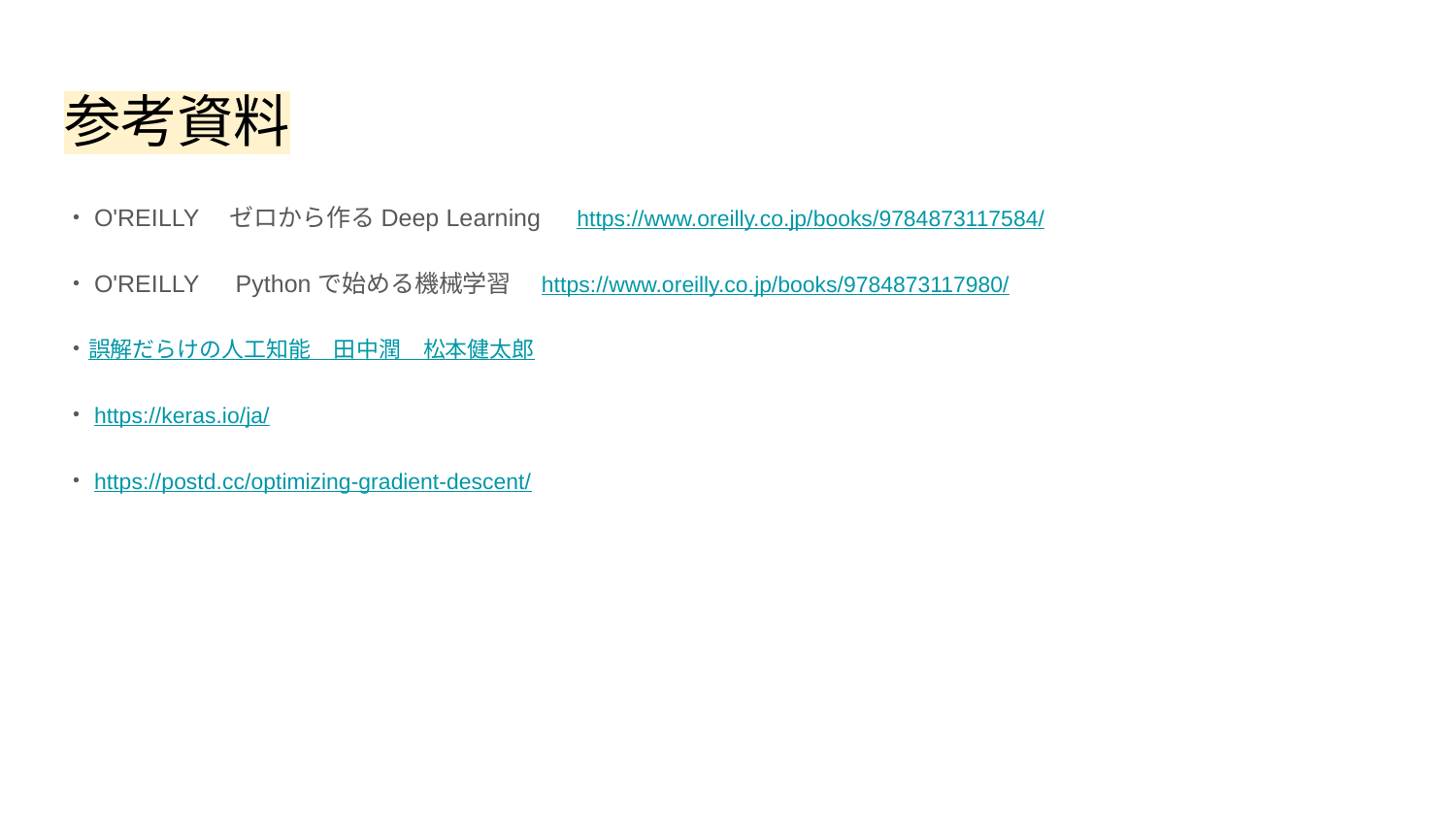

# 参考資料
・O'REILLY　ゼロから作るDeep Learning　https://www.oreilly.co.jp/books/9784873117584/
・O'REILLY　Pythonで始める機械学習　https://www.oreilly.co.jp/books/9784873117980/
・誤解だらけの人工知能　田中潤　松本健太郎
・https://keras.io/ja/
・https://postd.cc/optimizing-gradient-descent/